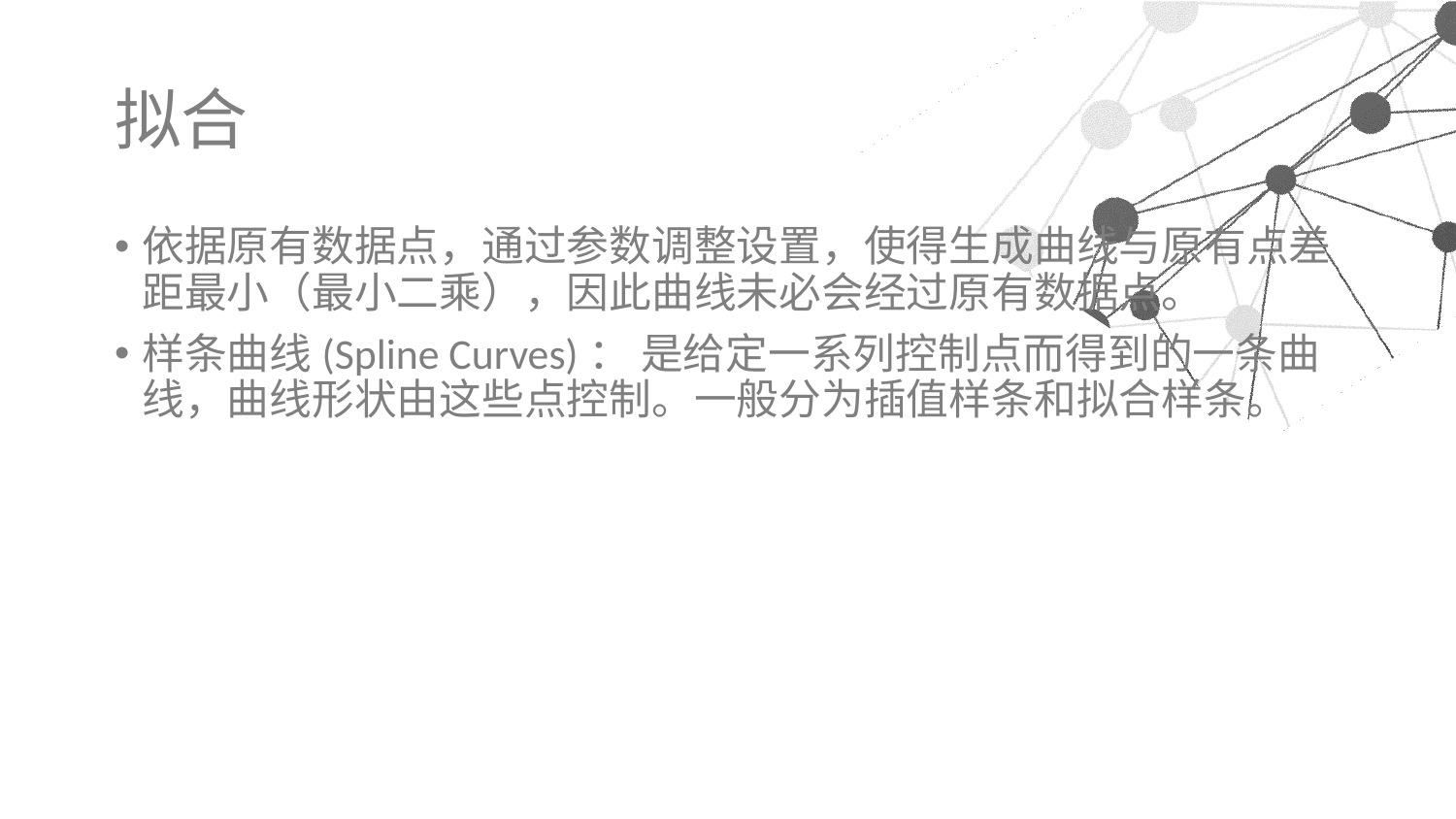

# 拟合
依据原有数据点，通过参数调整设置，使得生成曲线与原有点差距最小（最小二乘），因此曲线未必会经过原有数据点。
样条曲线(Spline Curves)： 是给定一系列控制点而得到的一条曲线，曲线形状由这些点控制。一般分为插值样条和拟合样条。